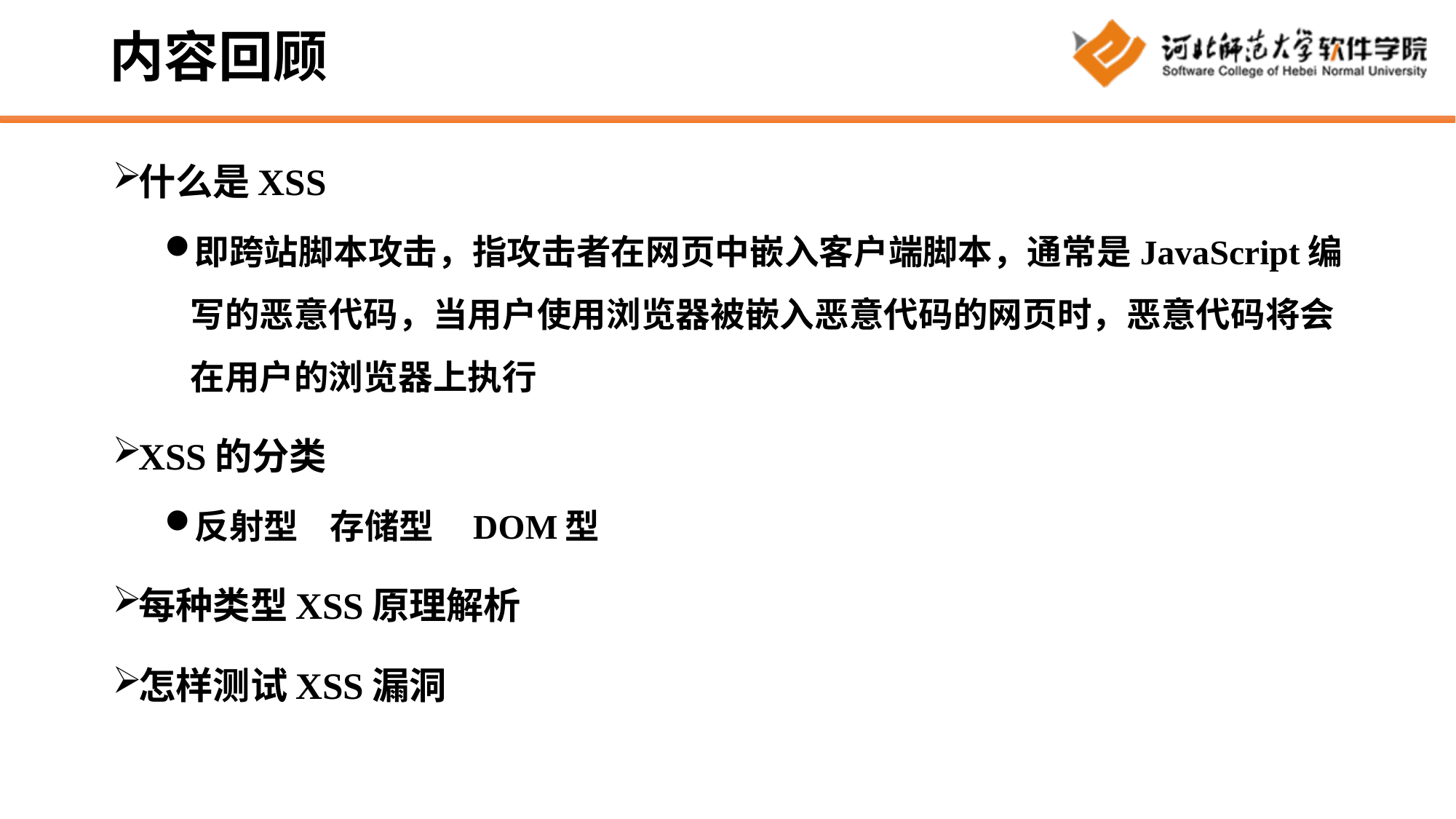

# 内容回顾
什么是XSS
即跨站脚本攻击，指攻击者在网页中嵌入客户端脚本，通常是JavaScript编写的恶意代码，当用户使用浏览器被嵌入恶意代码的网页时，恶意代码将会在用户的浏览器上执行
XSS的分类
反射型    存储型    DOM型
每种类型XSS原理解析
怎样测试XSS漏洞